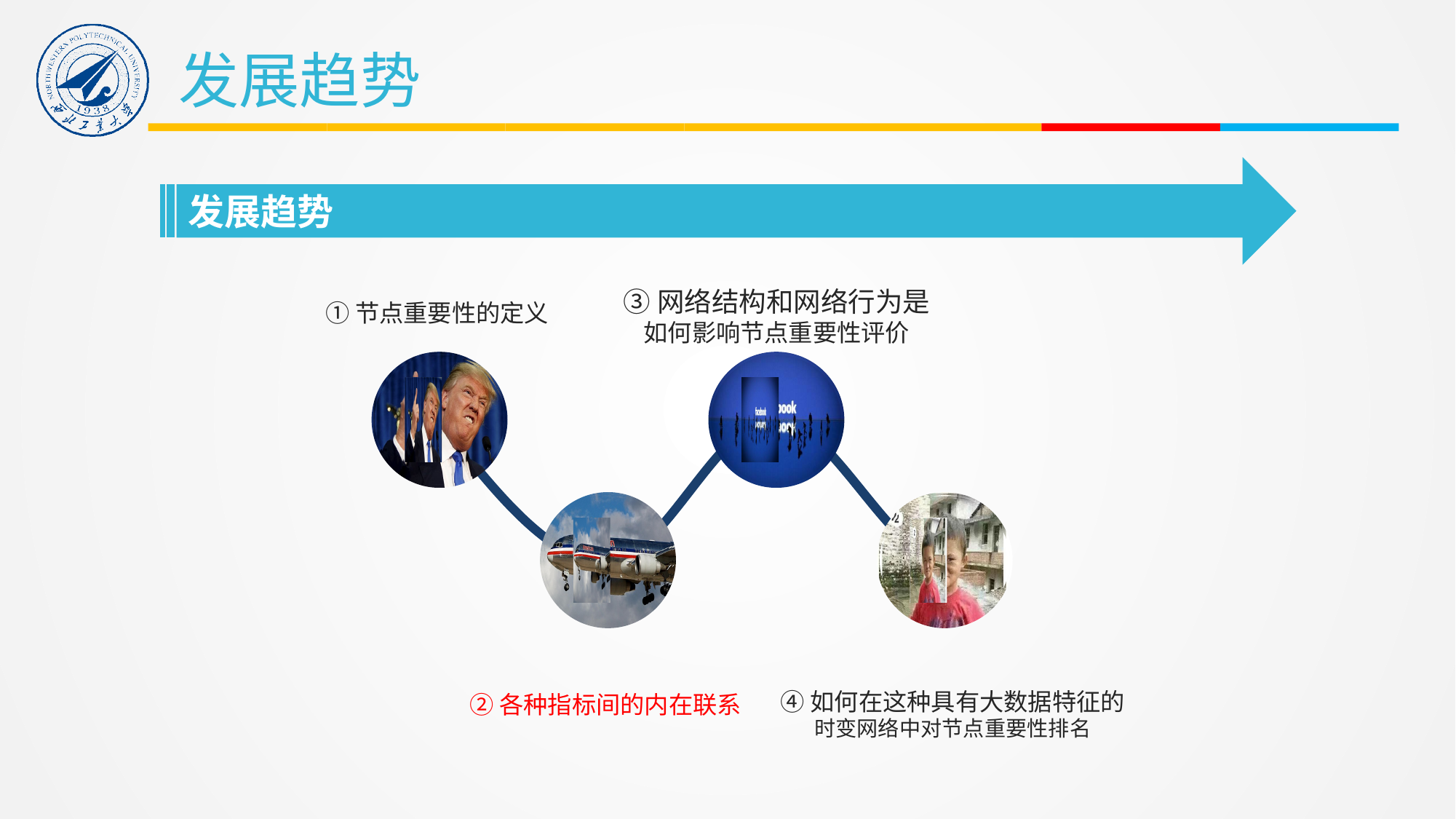

发展趋势
③网络结构和网络行为是
如何影响节点重要性评价
①节点重要性的定义

④如何在这种具有大数据特征的
时变网络中对节点重要性排名
②各种指标间的内在联系